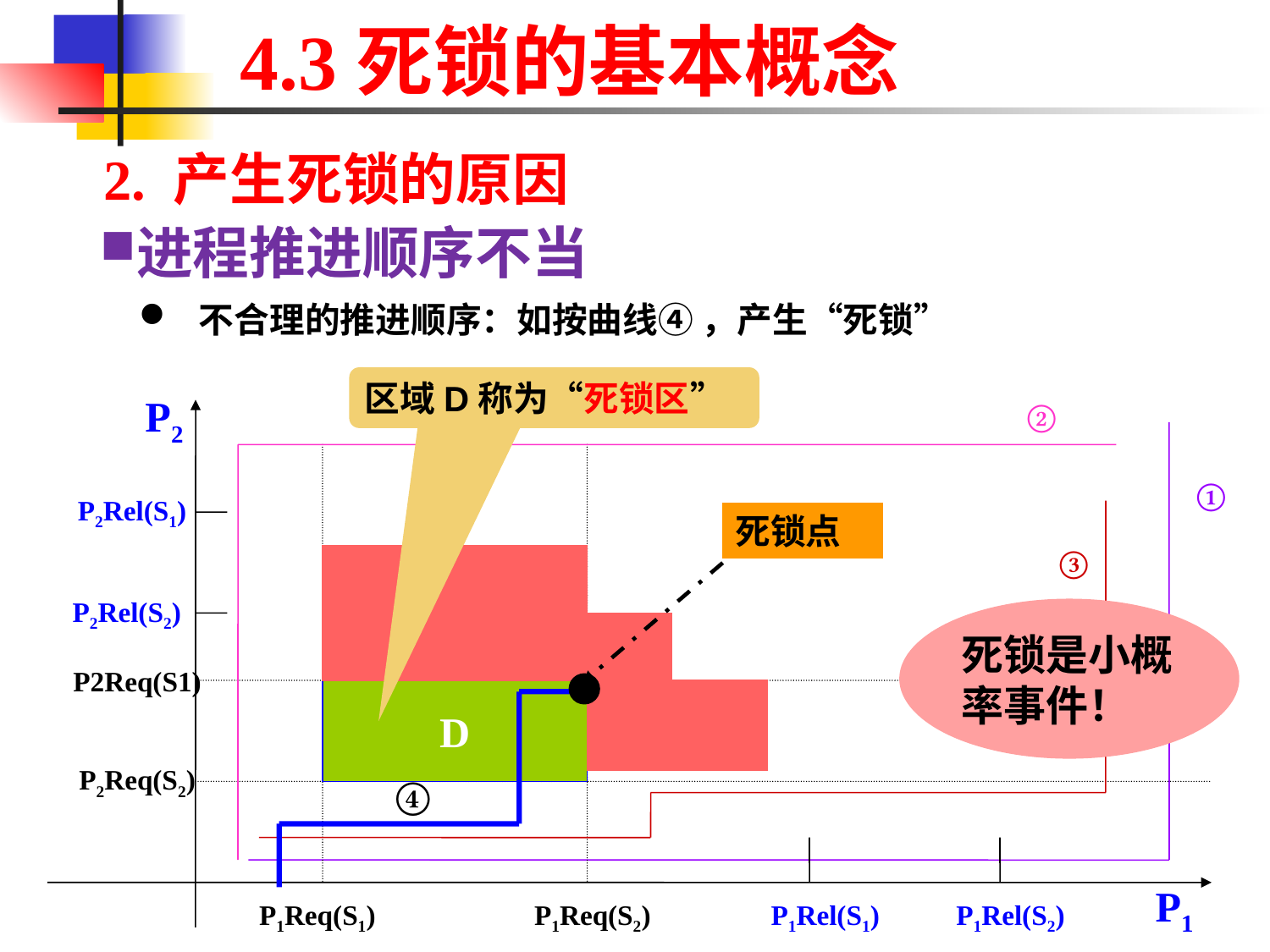

# 4.3死锁的基本概念
2. 产生死锁的原因
进程推进顺序不当
  不合理的推进顺序：如按曲线④ ，产生“死锁”
区域D称为“死锁区”
②

①
P2Rel(S1)

③

P2Rel(S2)

P2Req(S1)

D

D
P2Req(S2)

P1Req(S1)
P1Req(S2)
P1Rel(S1)
P1Rel(S2)
P2
死锁点

死锁是小概率事件！

④

P1